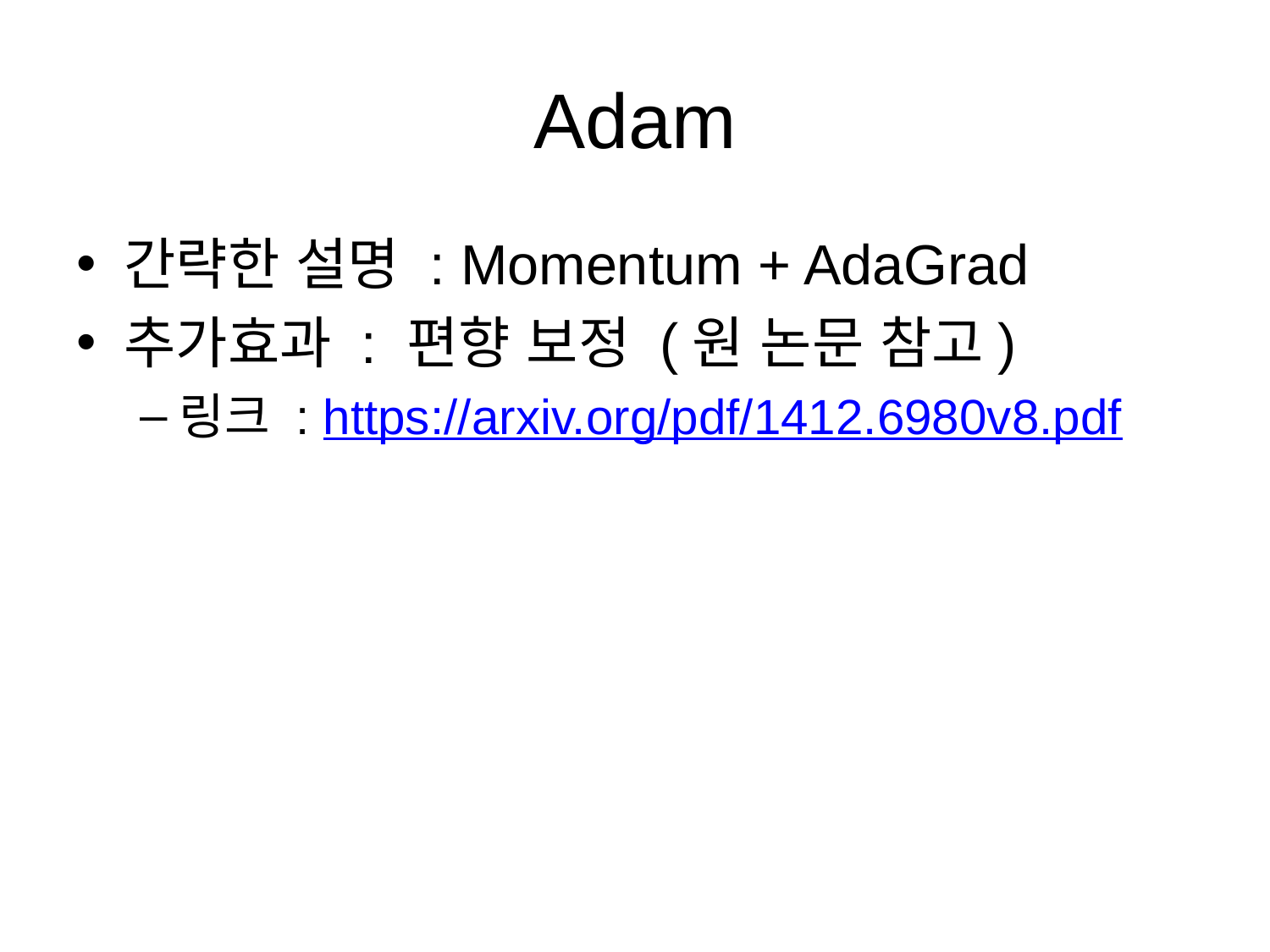

# Adam
간략한 설명 : Momentum + AdaGrad
추가효과 : 편향 보정 (원 논문 참고)
링크 : https://arxiv.org/pdf/1412.6980v8.pdf